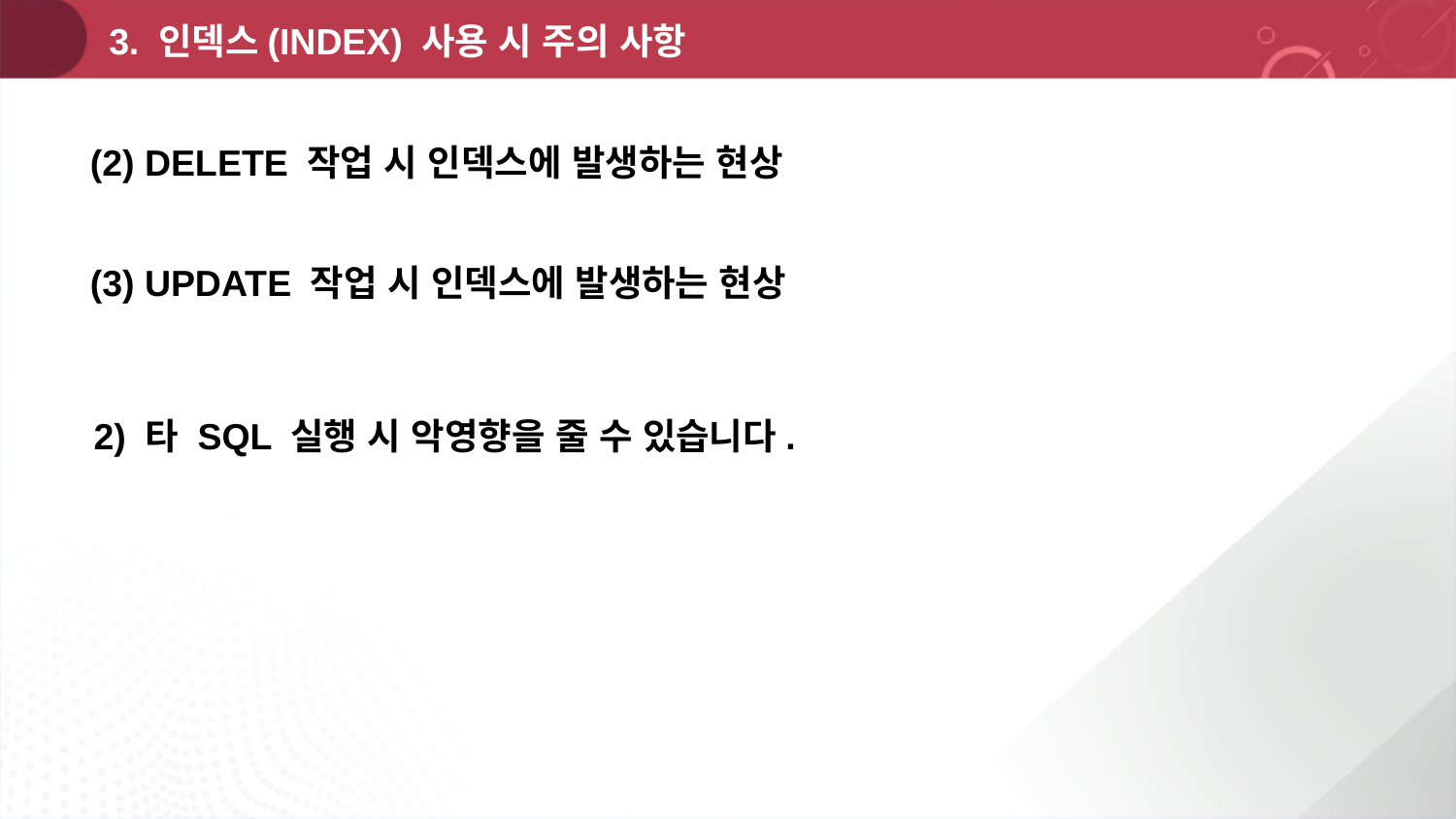

3. 인덱스(INDEX) 사용 시 주의 사항
(2) DELETE 작업 시 인덱스에 발생하는 현상
(3) UPDATE 작업 시 인덱스에 발생하는 현상
2) 타 SQL 실행 시 악영향을 줄 수 있습니다.